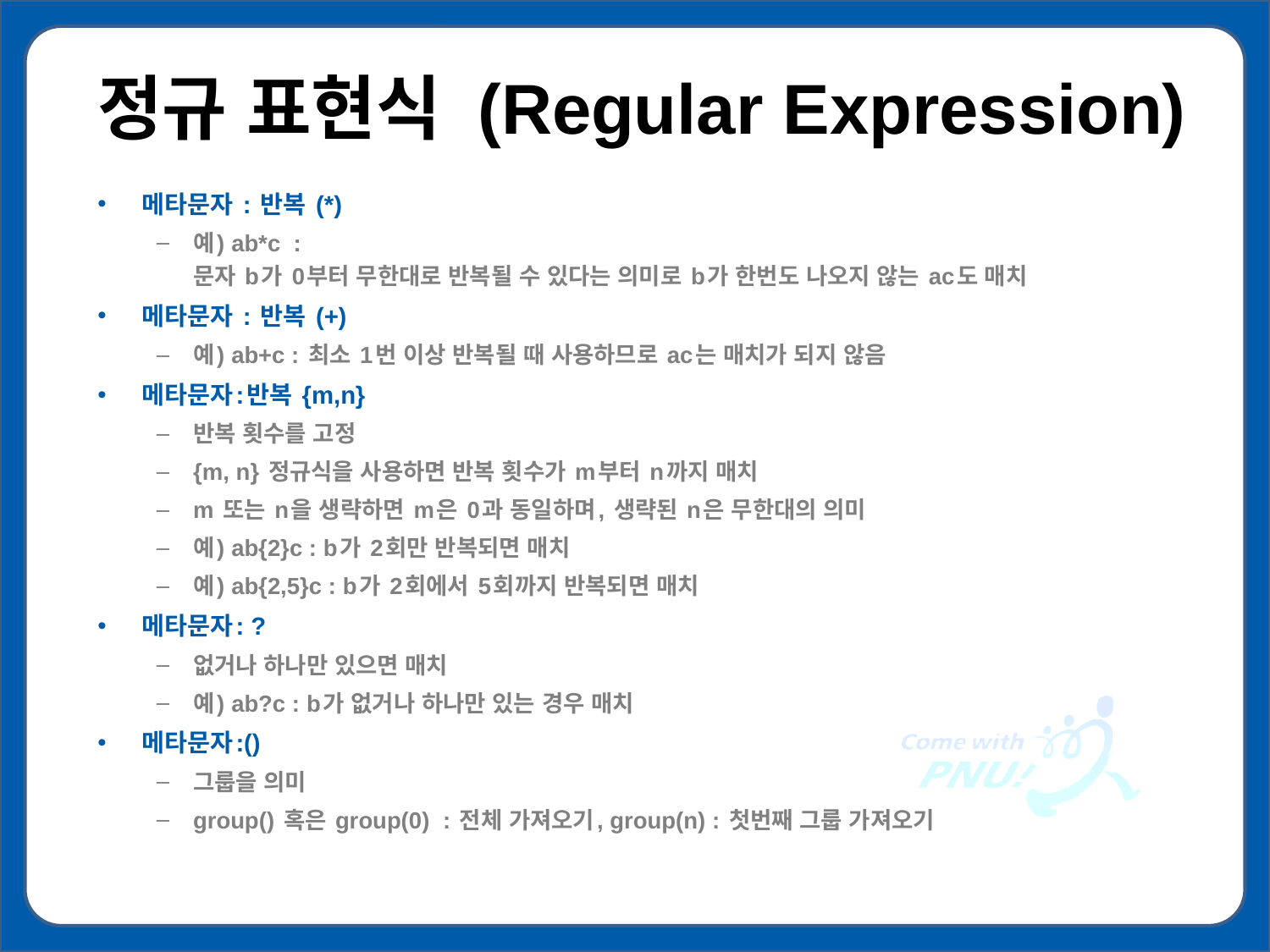

# 정규 표현식 (Regular Expression)
메타문자 : 반복 (*)
예) ab*c  :
문자 b가 0부터 무한대로 반복될 수 있다는 의미로 b가 한번도 나오지 않는 ac도 매치
메타문자 : 반복 (+)
예) ab+c : 최소 1번 이상 반복될 때 사용하므로 ac는 매치가 되지 않음
메타문자:반복 {m,n}
반복 횟수를 고정
{m, n} 정규식을 사용하면 반복 횟수가 m부터 n까지 매치
m 또는 n을 생략하면 m은 0과 동일하며, 생략된 n은 무한대의 의미
예) ab{2}c : b가 2회만 반복되면 매치
예) ab{2,5}c : b가 2회에서 5회까지 반복되면 매치
메타문자: ?
없거나 하나만 있으면 매치
예) ab?c : b가 없거나 하나만 있는 경우 매치
메타문자:()
그룹을 의미
group() 혹은 group(0)  : 전체 가져오기, group(n) : 첫번째 그룹 가져오기